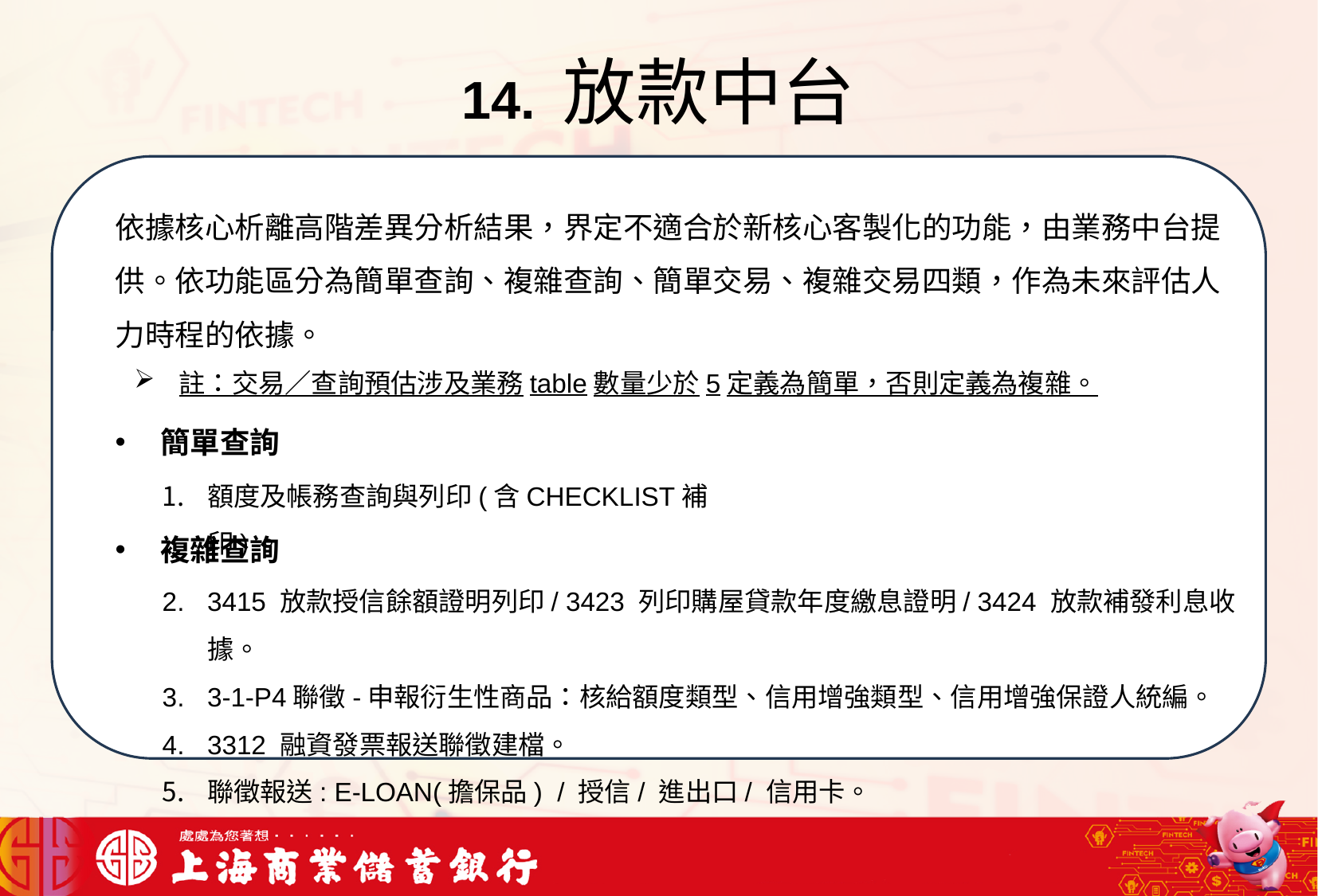

# 14. 放款中台
我們可以將信用卡相關資料存在一個檔案中，將這些檔案中的文字進行詞向量的轉換，把文字轉成數字向量存在向量資料庫中，透過檢索器在向量資料庫搜尋與用戶問題最接近的資訊，透過生成器，生成最合適的答案回覆用戶
依據核心析離高階差異分析結果，界定不適合於新核心客製化的功能，由業務中台提供。依功能區分為簡單查詢、複雜查詢、簡單交易、複雜交易四類，作為未來評估人力時程的依據。

簡單查詢

複雜查詢

註：交易／查詢預估涉及業務table數量少於5定義為簡單，否則定義為複雜。

額度及帳務查詢與列印(含CHECKLIST補印)。
3415 放款授信餘額證明列印/ 3423 列印購屋貸款年度繳息證明/ 3424 放款補發利息收據。
3-1-P4聯徵-申報衍生性商品：核給額度類型、信用增強類型、信用增強保證人統編。
3312 融資發票報送聯徵建檔。
聯徵報送: E-LOAN(擔保品)  / 授信/ 進出口/ 信用卡。